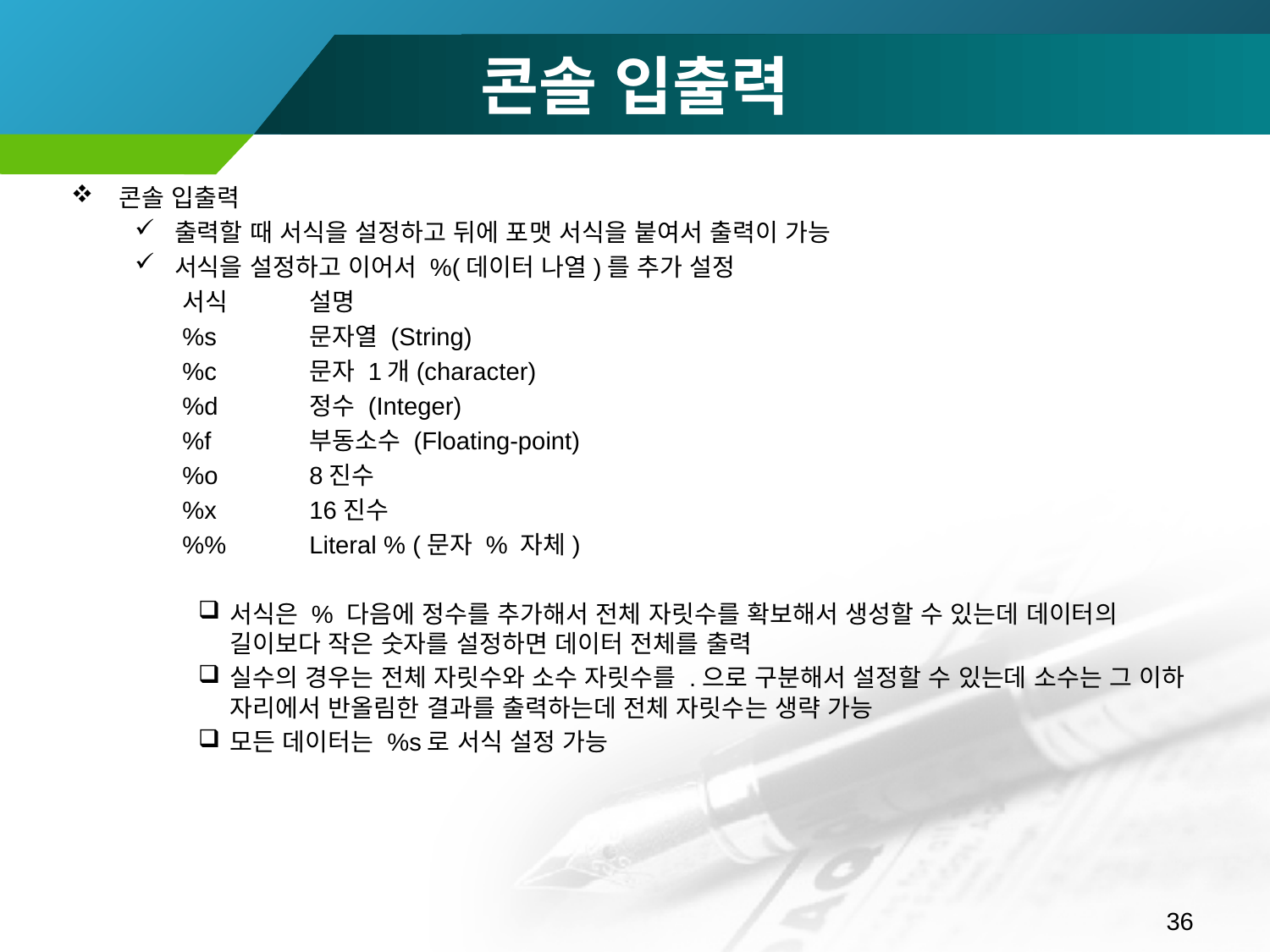

# 콘솔 입출력
콘솔 입출력
출력할 때 서식을 설정하고 뒤에 포맷 서식을 붙여서 출력이 가능
서식을 설정하고 이어서 %(데이터 나열)를 추가 설정
서식	설명
%s	문자열 (String)
%c	문자 1개(character)
%d	정수 (Integer)
%f	부동소수 (Floating-point)
%o	8진수
%x	16진수
%%	Literal % (문자 % 자체)

서식은 % 다음에 정수를 추가해서 전체 자릿수를 확보해서 생성할 수 있는데 데이터의 길이보다 작은 숫자를 설정하면 데이터 전체를 출력
실수의 경우는 전체 자릿수와 소수 자릿수를 .으로 구분해서 설정할 수 있는데 소수는 그 이하 자리에서 반올림한 결과를 출력하는데 전체 자릿수는 생략 가능
모든 데이터는 %s로 서식 설정 가능
36